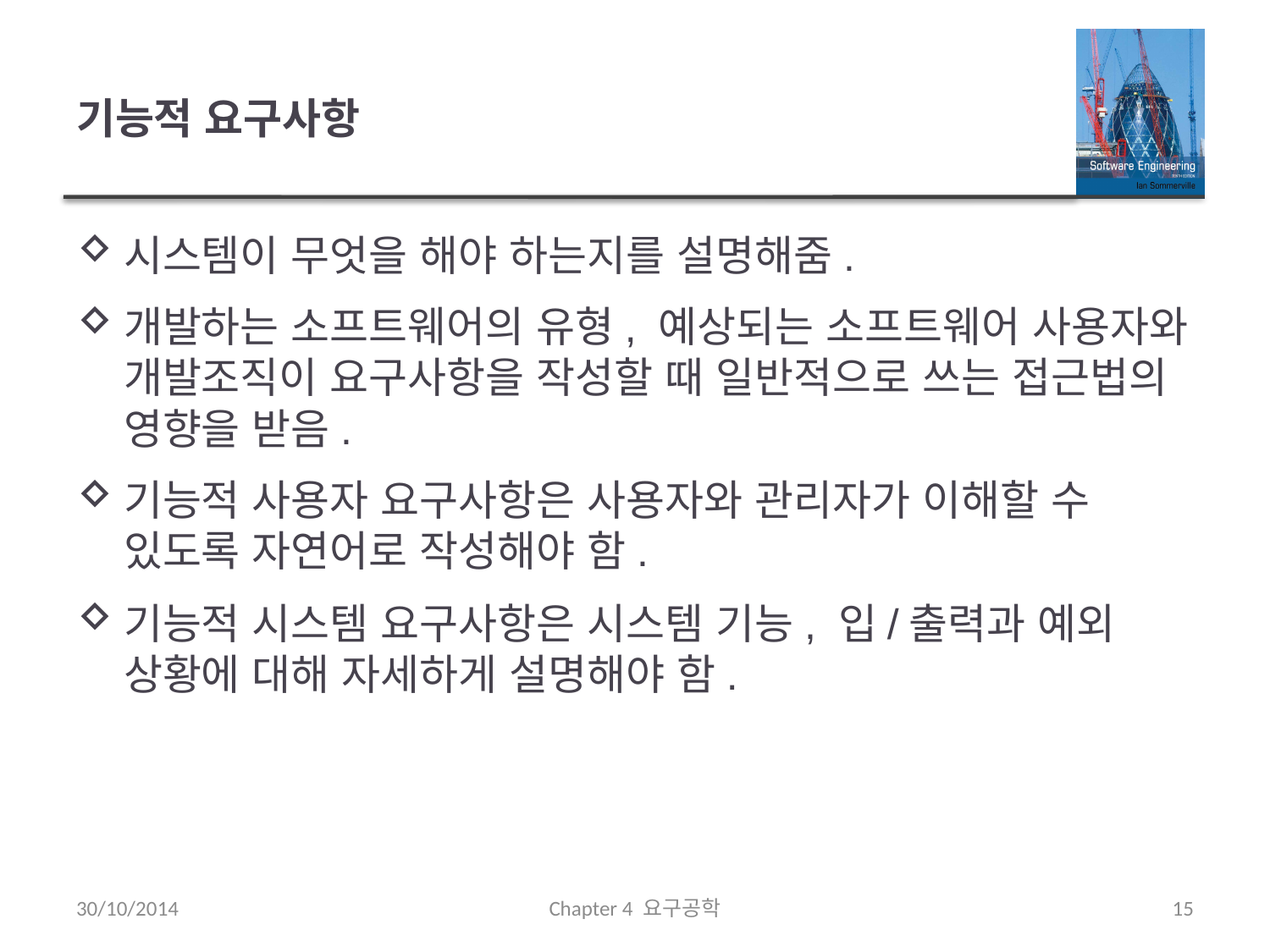

# 기능적 요구사항
시스템이 무엇을 해야 하는지를 설명해줌.
개발하는 소프트웨어의 유형, 예상되는 소프트웨어 사용자와 개발조직이 요구사항을 작성할 때 일반적으로 쓰는 접근법의 영향을 받음.
기능적 사용자 요구사항은 사용자와 관리자가 이해할 수 있도록 자연어로 작성해야 함.
기능적 시스템 요구사항은 시스템 기능, 입/출력과 예외 상황에 대해 자세하게 설명해야 함.
30/10/2014
Chapter 4 요구공학
15